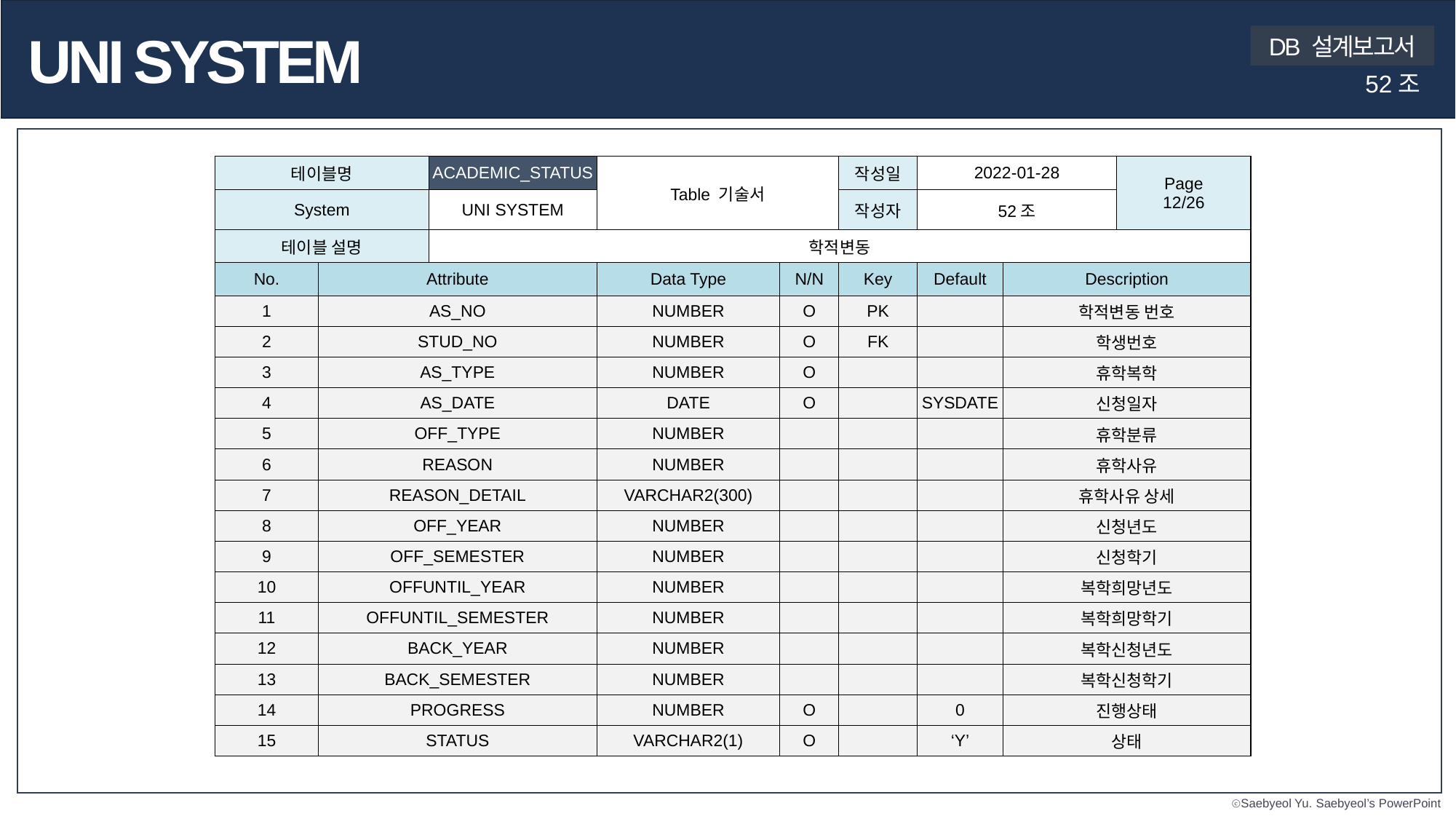

UNI SYSTEM
DB 설계보고서
52조

| 테이블명 |  | ACADEMIC\_STATUS | Table 기술서 |  | 작성일 | 2022-01-28 |  | Page 12/26 |
| --- | --- | --- | --- | --- | --- | --- | --- | --- |
| System |  | UNI SYSTEM |  |  | 작성자 | 52조 |  |  |
| 테이블 설명 |  | 학적변동 |  |  |  |  |  |  |
| No. | Attribute |  | Data Type | N/N | Key | Default | Description |  |
| 1 | AS\_NO |  | NUMBER | O | PK |  | 학적변동 번호 |  |
| 2 | STUD\_NO |  | NUMBER | O | FK |  | 학생번호 |  |
| 3 | AS\_TYPE |  | NUMBER | O |  |  | 휴학복학 |  |
| 4 | AS\_DATE |  | DATE | O |  | SYSDATE | 신청일자 |  |
| 5 | OFF\_TYPE |  | NUMBER |  |  |  | 휴학분류 |  |
| 6 | REASON |  | NUMBER |  |  |  | 휴학사유 |  |
| 7 | REASON\_DETAIL |  | VARCHAR2(300) |  |  |  | 휴학사유 상세 |  |
| 8 | OFF\_YEAR |  | NUMBER |  |  |  | 신청년도 |  |
| 9 | OFF\_SEMESTER |  | NUMBER |  |  |  | 신청학기 |  |
| 10 | OFFUNTIL\_YEAR |  | NUMBER |  |  |  | 복학희망년도 |  |
| 11 | OFFUNTIL\_SEMESTER |  | NUMBER |  |  |  | 복학희망학기 |  |
| 12 | BACK\_YEAR |  | NUMBER |  |  |  | 복학신청년도 |  |
| 13 | BACK\_SEMESTER |  | NUMBER |  |  |  | 복학신청학기 |  |
| 14 | PROGRESS |  | NUMBER | O |  | 0 | 진행상태 |  |
| 15 | STATUS |  | VARCHAR2(1) | O |  | ‘Y’ | 상태 |  |